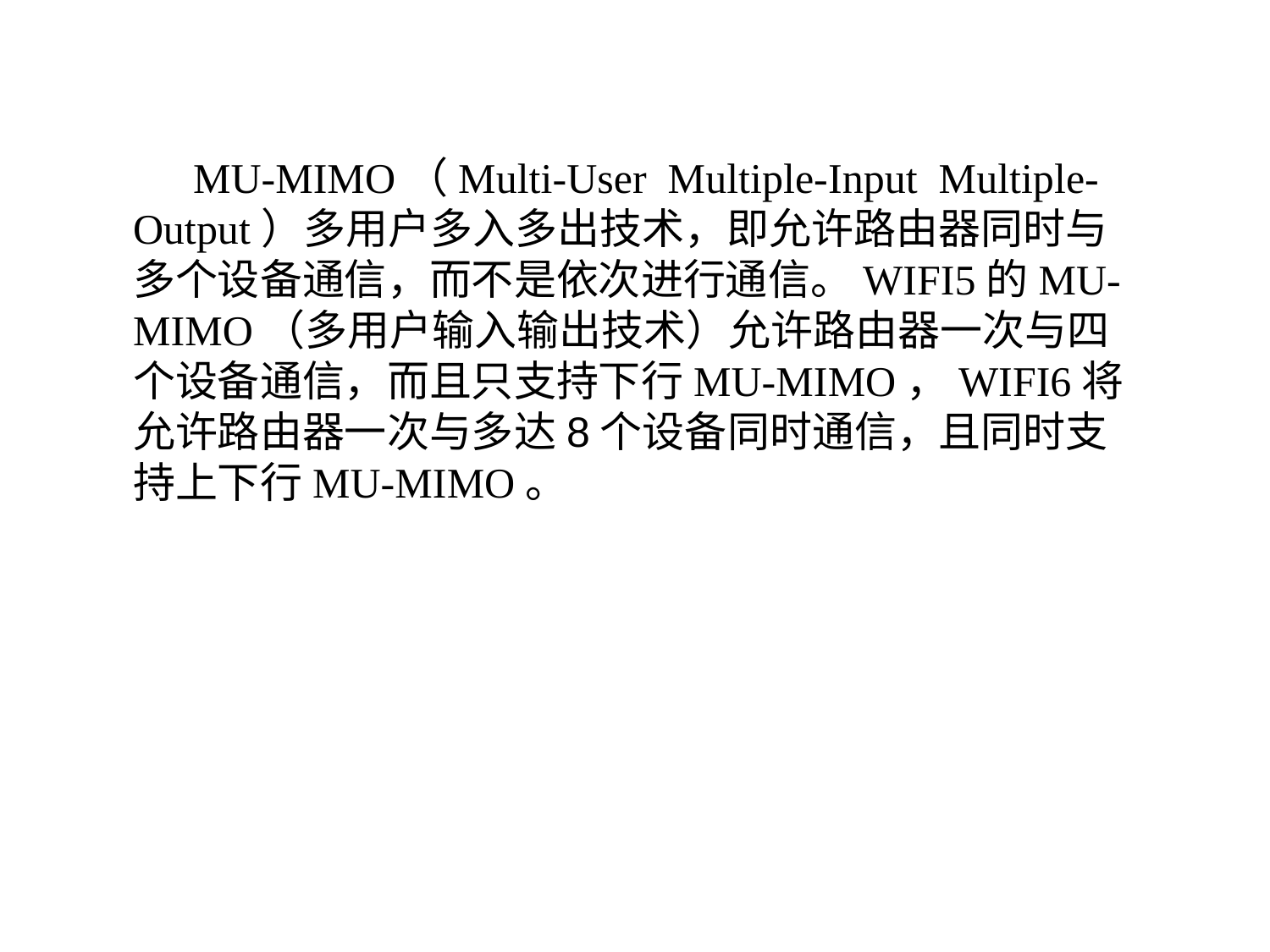

MU-MIMO（Multi-User Multiple-Input Multiple-Output）多用户多入多出技术，即允许路由器同时与多个设备通信，而不是依次进行通信。WIFI5的MU-MIMO（多用户输入输出技术）允许路由器一次与四个设备通信，而且只支持下行MU-MIMO，WIFI6将允许路由器一次与多达8个设备同时通信，且同时支持上下行MU-MIMO。